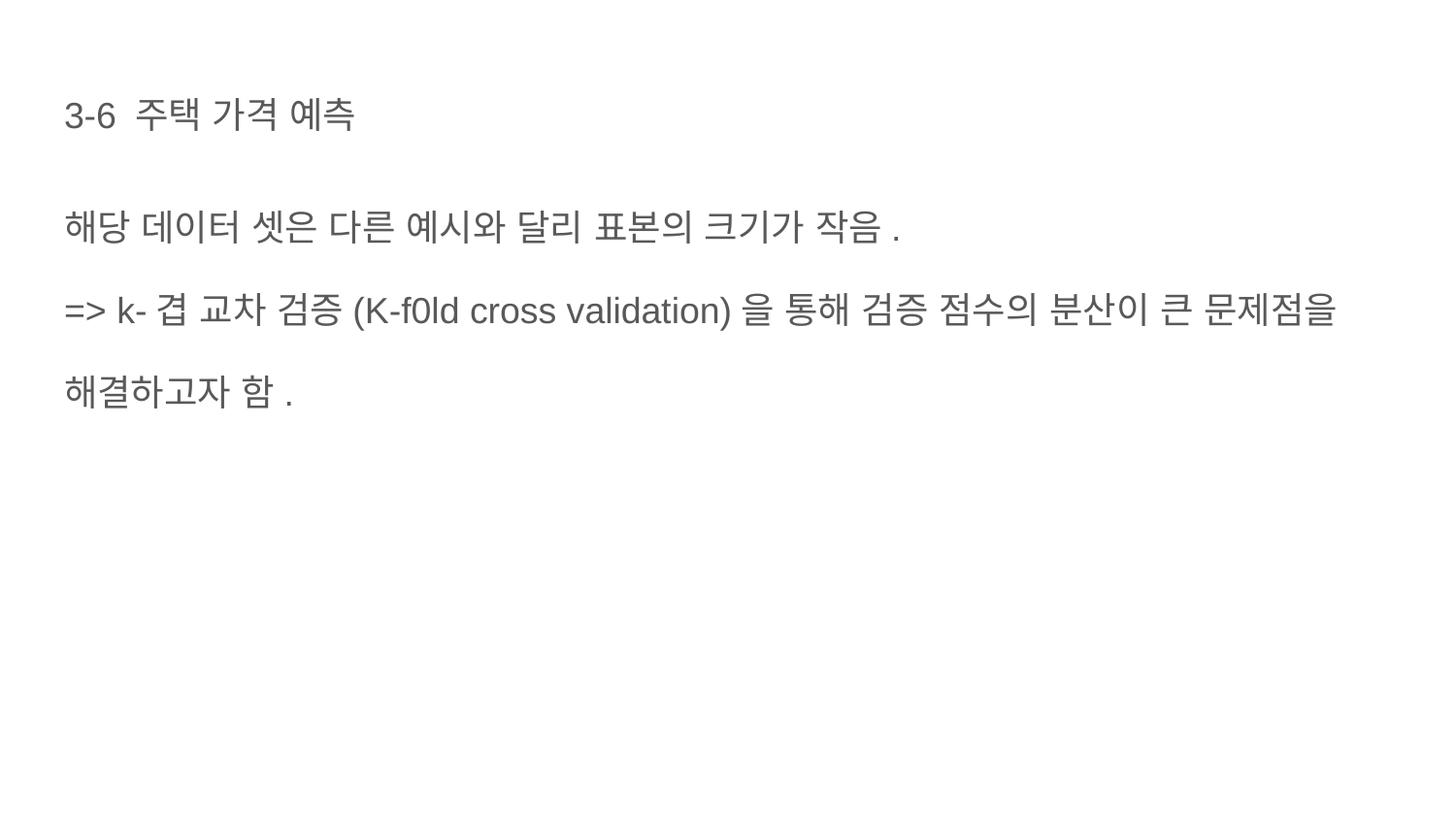

# 3-6 주택 가격 예측
해당 데이터 셋은 다른 예시와 달리 표본의 크기가 작음.
=> k-겹 교차 검증(K-f0ld cross validation)을 통해 검증 점수의 분산이 큰 문제점을
해결하고자 함.